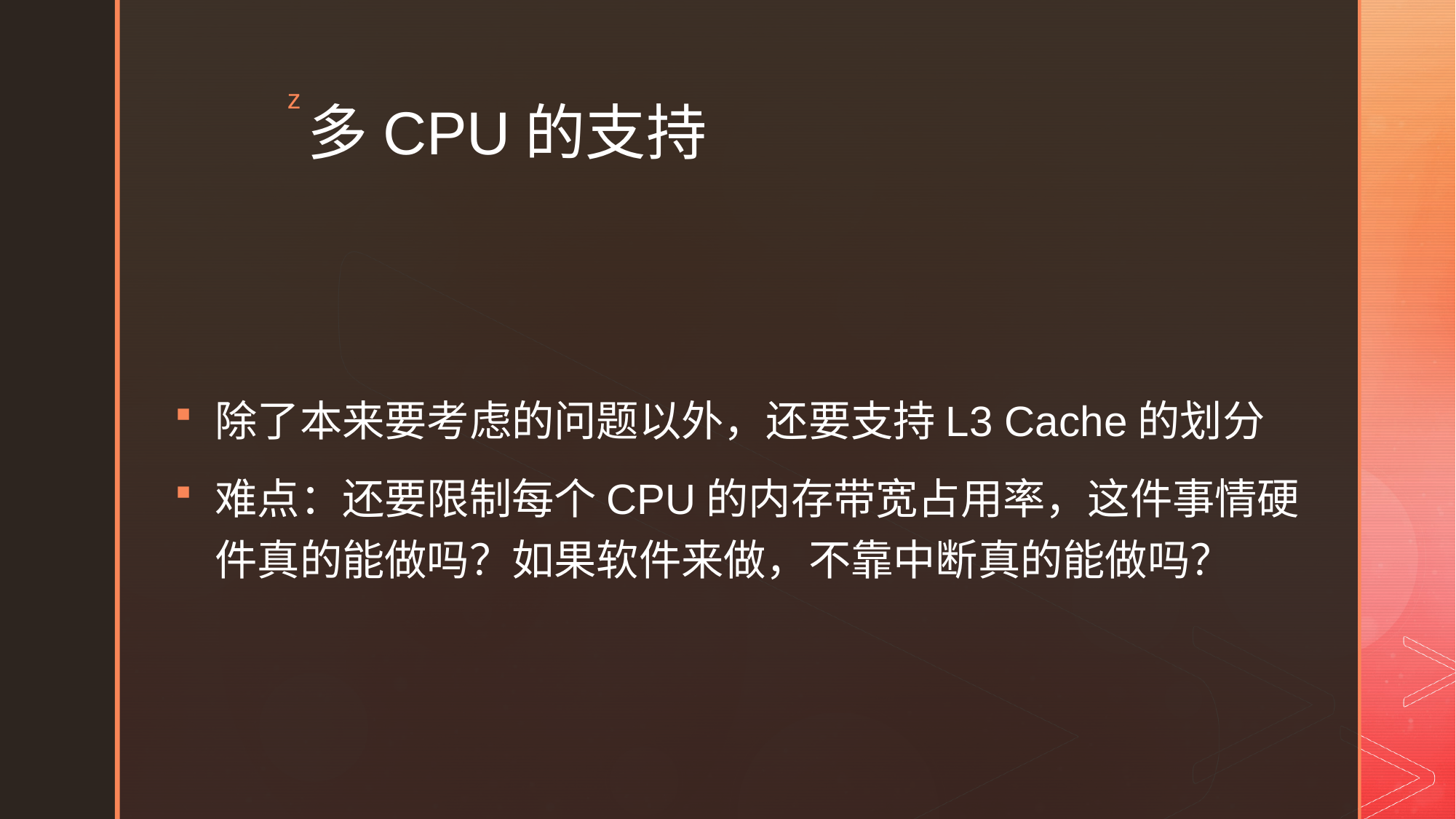

# 多CPU的支持
除了本来要考虑的问题以外，还要支持L3 Cache的划分
难点：还要限制每个CPU的内存带宽占用率，这件事情硬件真的能做吗？如果软件来做，不靠中断真的能做吗？